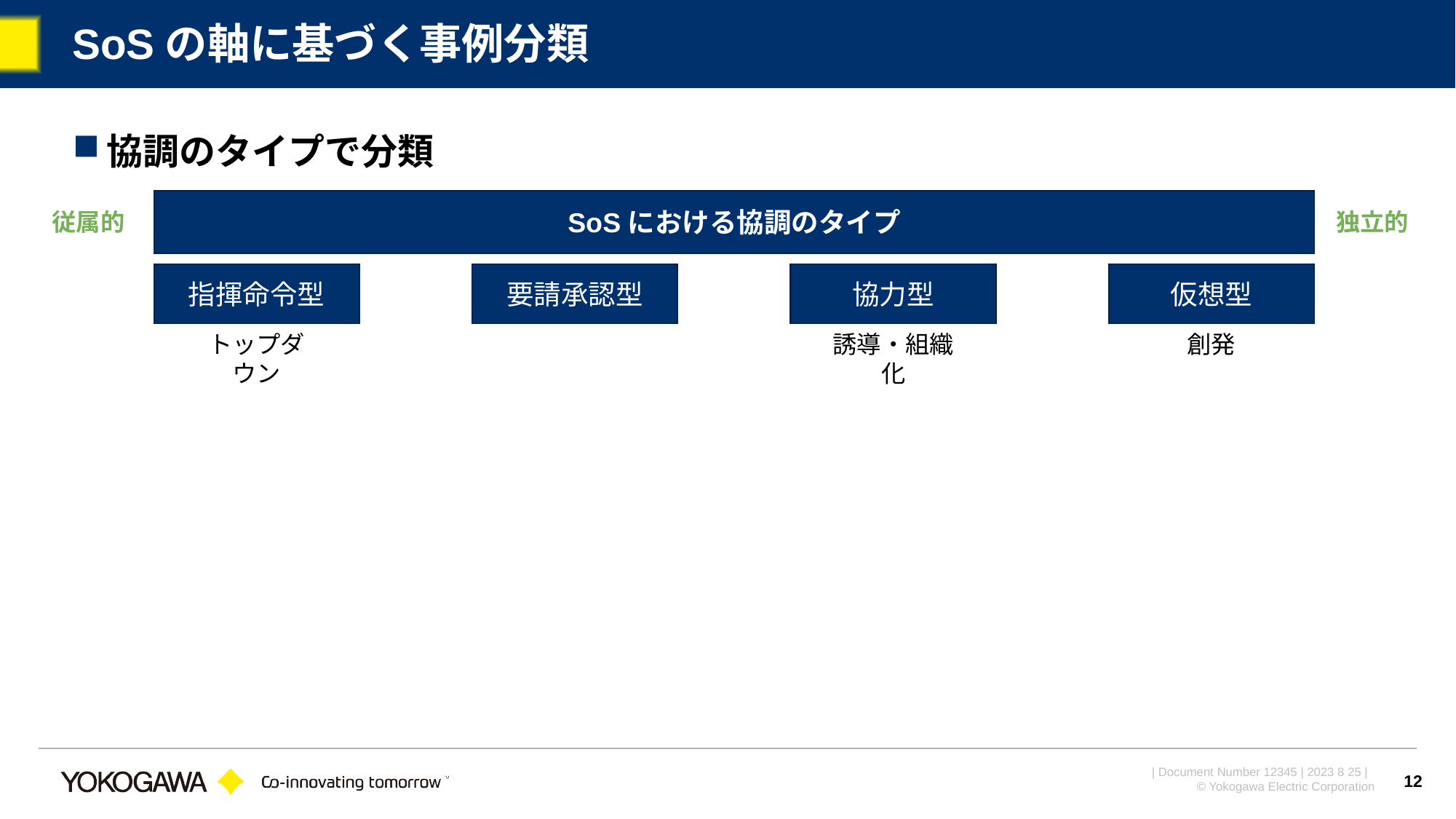

SoSにおける協調のタイプ
# SoSの軸に基づく事例分類
協調のタイプで分類
従属的
独立的
指揮命令型
要請承認型
協力型
仮想型
トップダウン
誘導・組織化
創発
12